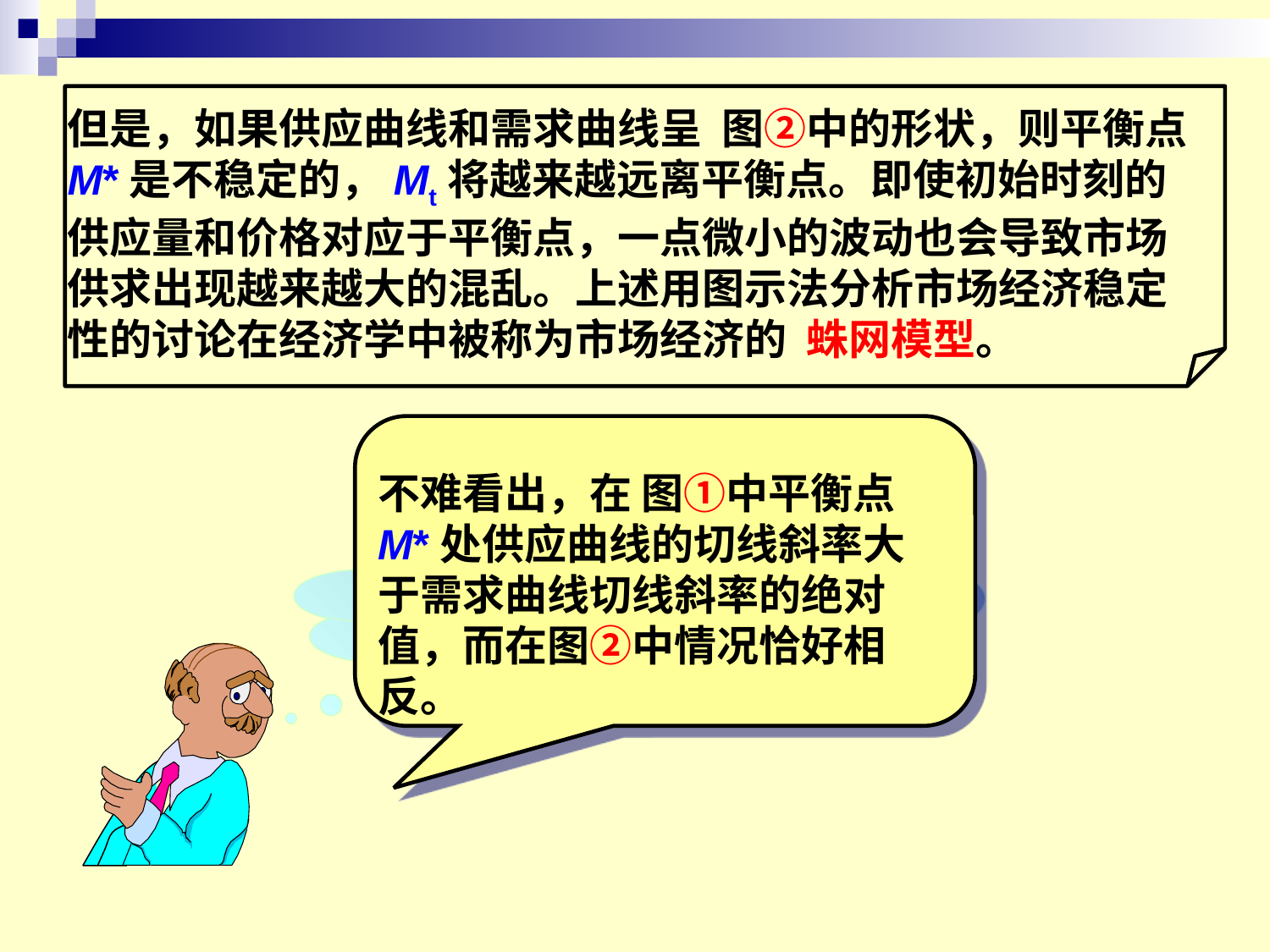

但是，如果供应曲线和需求曲线呈  图②中的形状，则平衡点M*是不稳定的，Mt将越来越远离平衡点。即使初始时刻的供应量和价格对应于平衡点，一点微小的波动也会导致市场供求出现越来越大的混乱。上述用图示法分析市场经济稳定性的讨论在经济学中被称为市场经济的  蛛网模型。

不难看出，在 图①中平衡点M*处供应曲线的切线斜率大于需求曲线切线斜率的绝对值，而在图②中情况恰好相反。
图①和图②的区别在哪里，
如何判定平衡点的稳定 性呢？